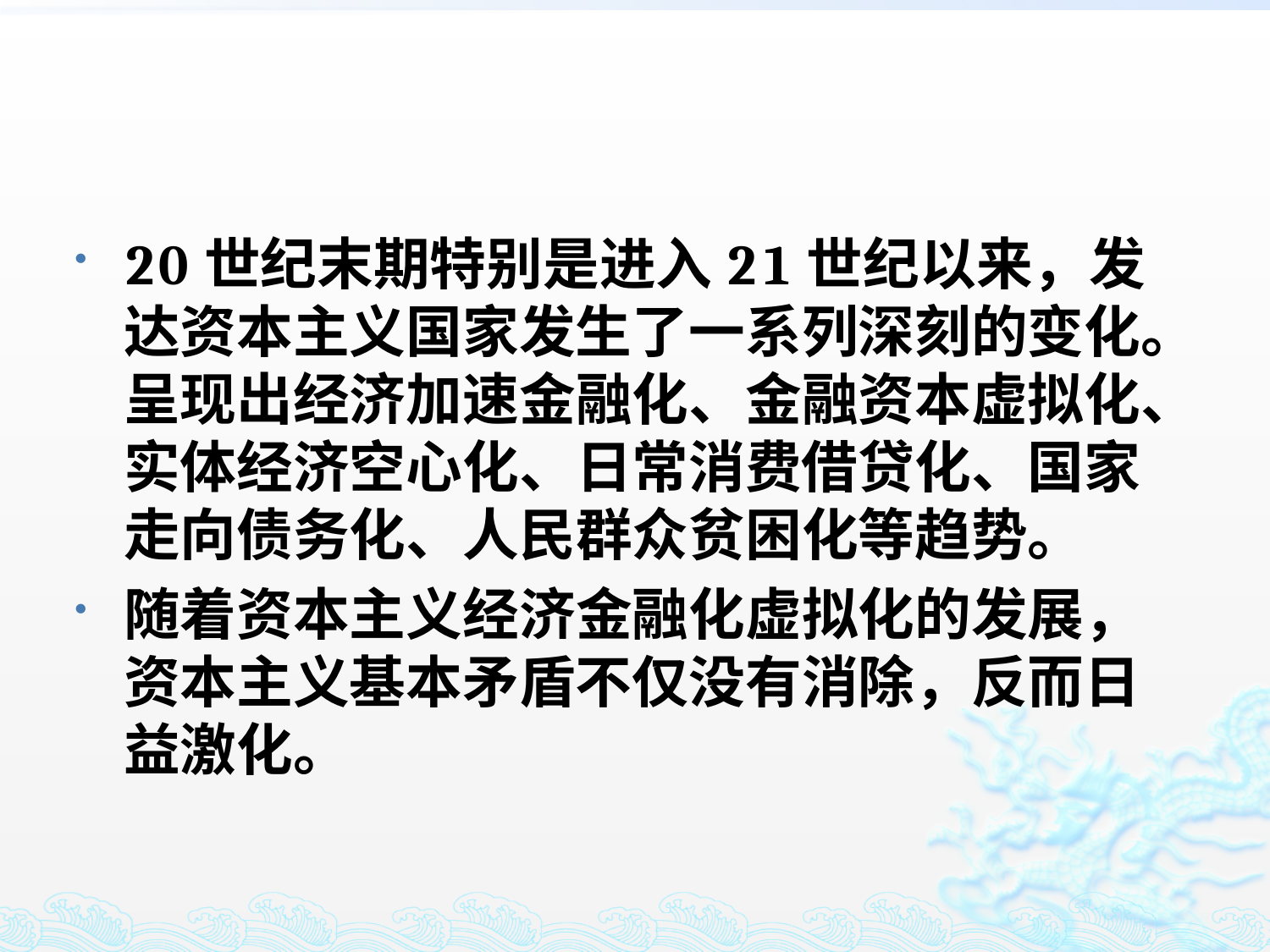

20世纪末期特别是进入21世纪以来，发达资本主义国家发生了一系列深刻的变化。呈现出经济加速金融化、金融资本虚拟化、实体经济空心化、日常消费借贷化、国家走向债务化、人民群众贫困化等趋势。
随着资本主义经济金融化虚拟化的发展，资本主义基本矛盾不仅没有消除，反而日益激化。